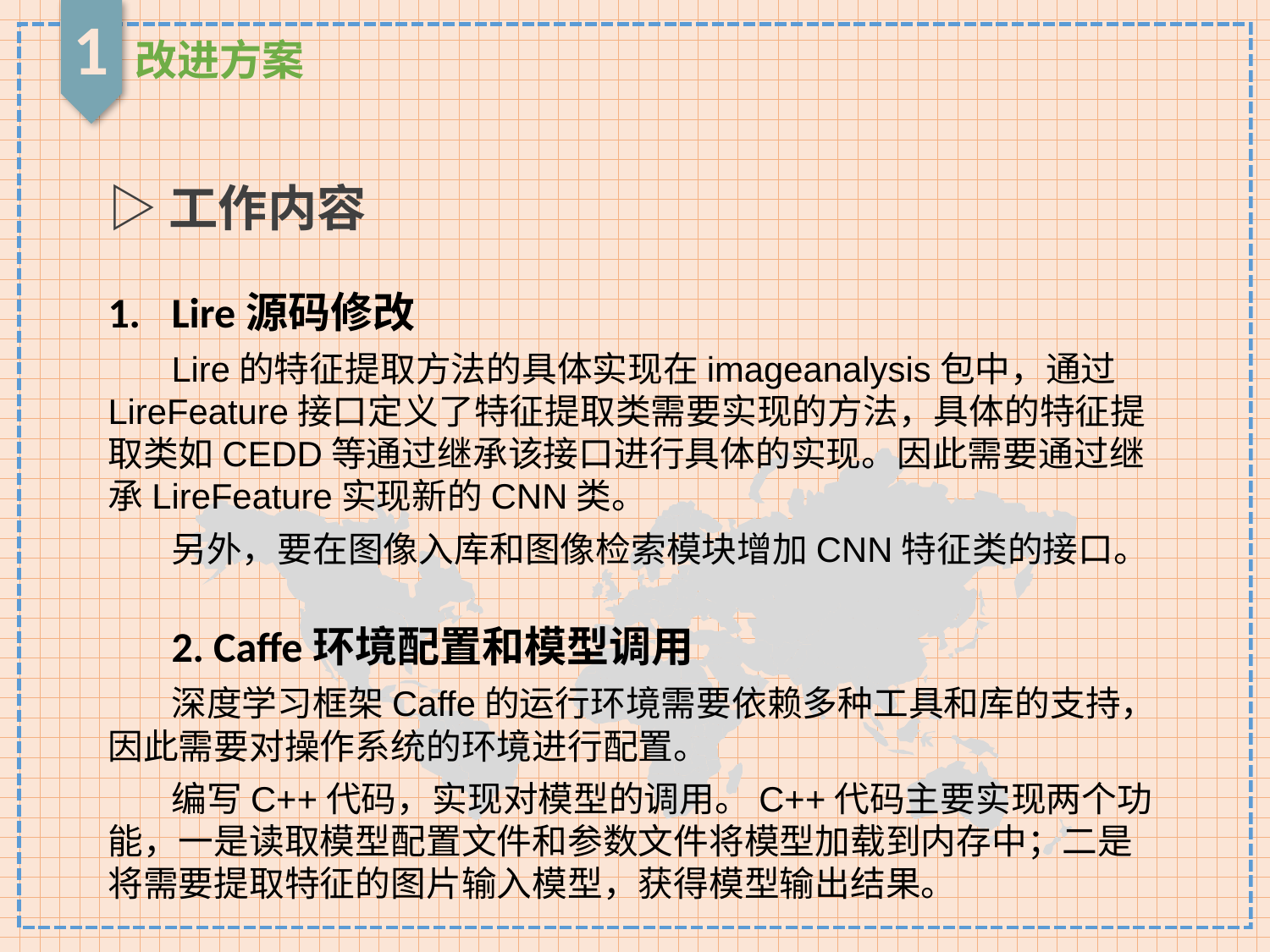

1
改进方案

▷工作内容
Lire源码修改
Lire的特征提取方法的具体实现在imageanalysis包中，通过LireFeature接口定义了特征提取类需要实现的方法，具体的特征提取类如CEDD等通过继承该接口进行具体的实现。因此需要通过继承LireFeature实现新的CNN类。
另外，要在图像入库和图像检索模块增加CNN特征类的接口。

2. Caffe环境配置和模型调用
深度学习框架Caffe的运行环境需要依赖多种工具和库的支持，因此需要对操作系统的环境进行配置。
编写C++代码，实现对模型的调用。C++代码主要实现两个功能，一是读取模型配置文件和参数文件将模型加载到内存中；二是将需要提取特征的图片输入模型，获得模型输出结果。